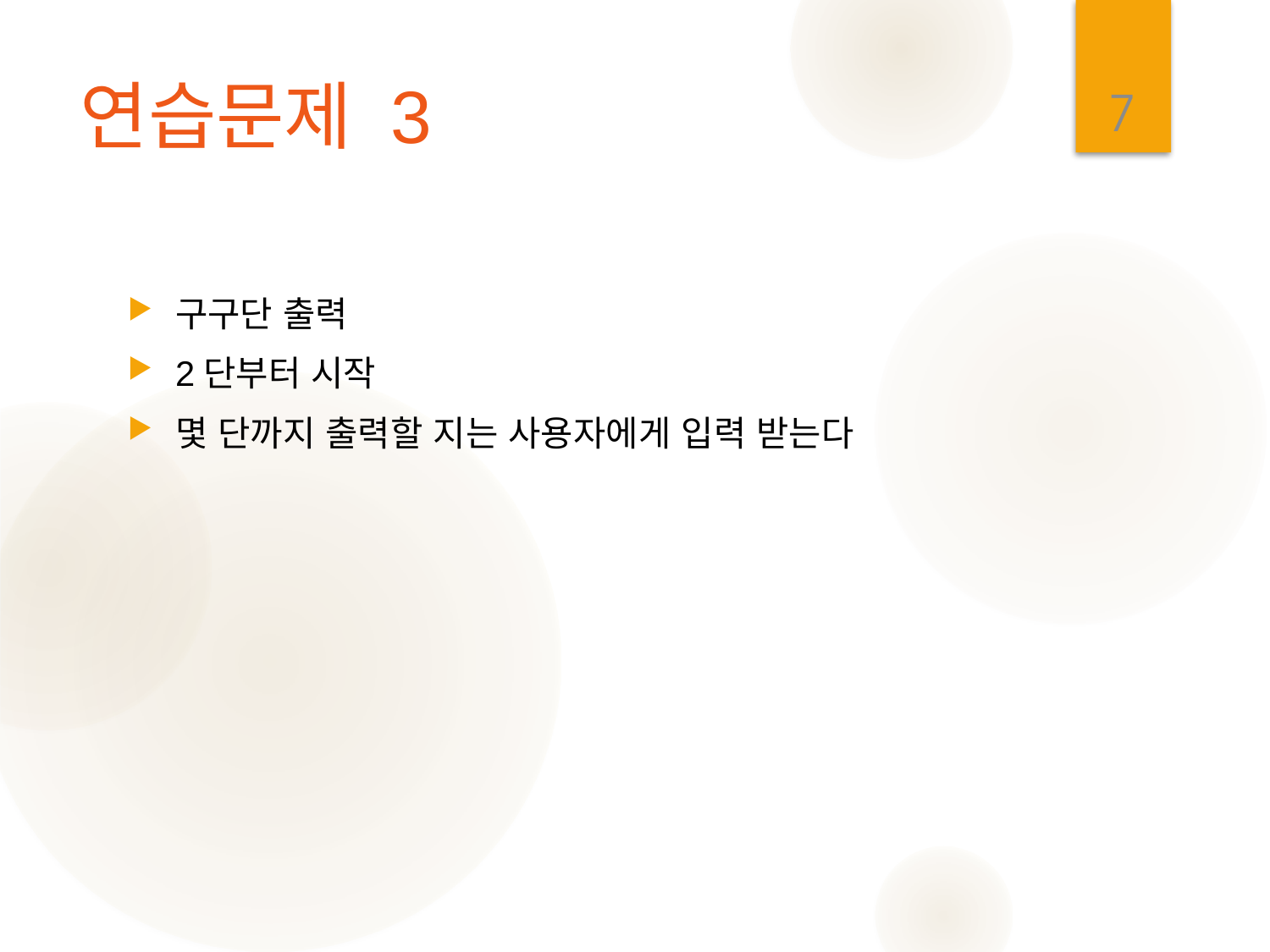

7
# 연습문제 3
구구단 출력
2단부터 시작
몇 단까지 출력할 지는 사용자에게 입력 받는다